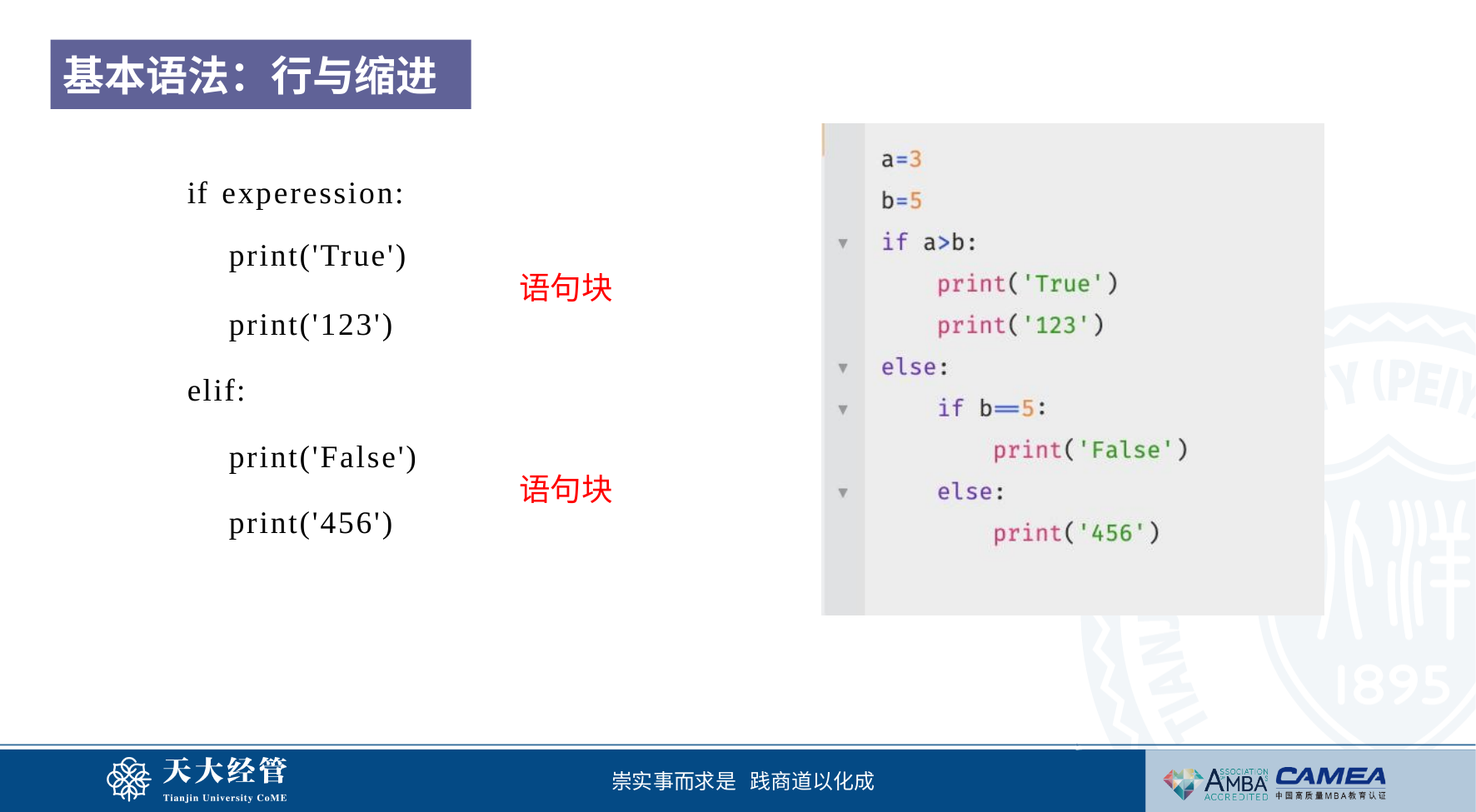

基本语法：行与缩进

if experession:
print('True')
语句块
print('123')
elif:
print('False')
语句块
print('456')
4